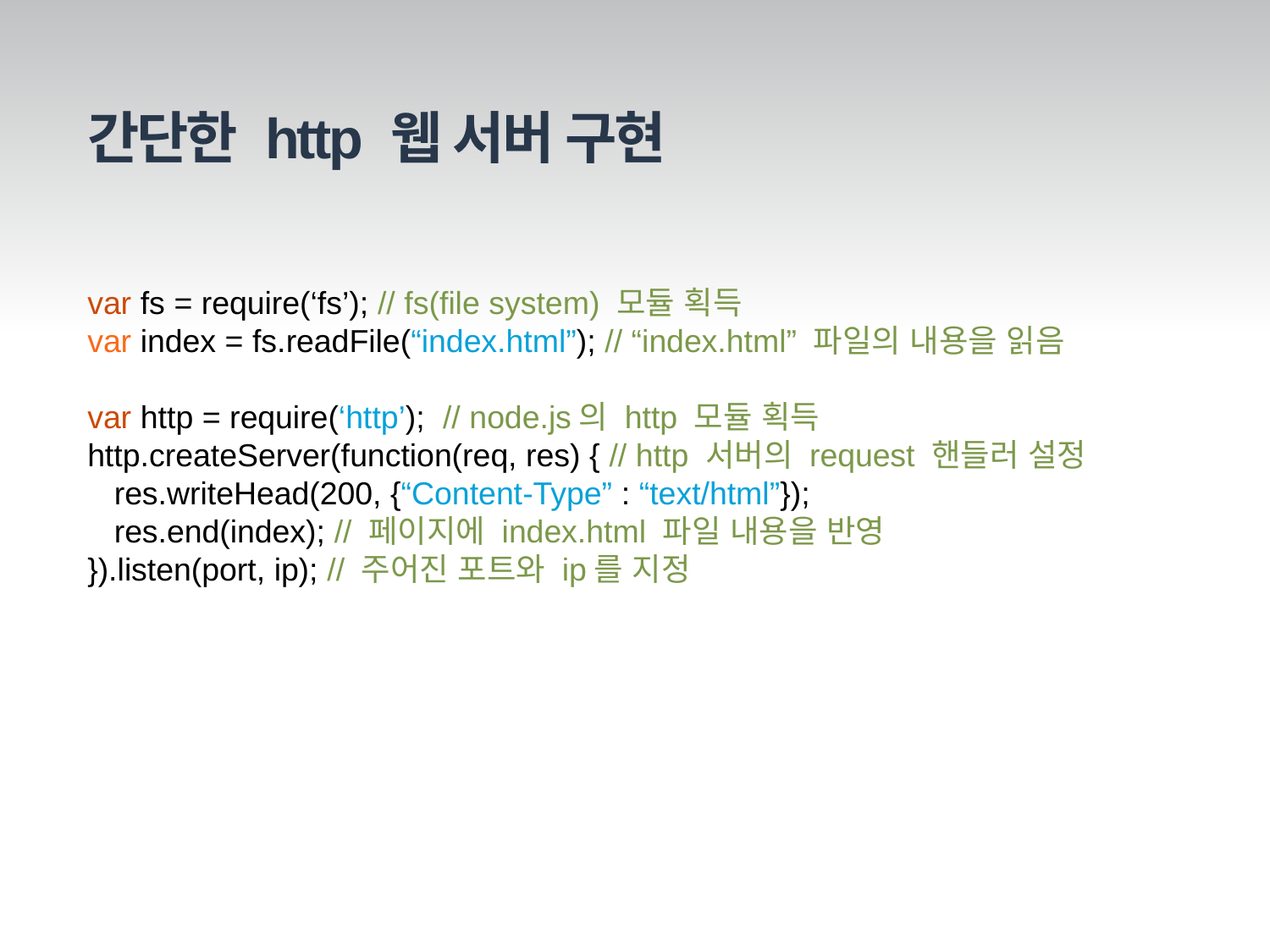

간단한 http 웹 서버 구현
var fs = require(‘fs’); // fs(file system) 모듈 획득
var index = fs.readFile(“index.html”); // “index.html” 파일의 내용을 읽음

var http = require(‘http’);  // node.js의 http 모듈 획득
http.createServer(function(req, res) { // http 서버의 request 핸들러 설정
   res.writeHead(200, {“Content-Type” : “text/html”});
   res.end(index); // 페이지에 index.html 파일 내용을 반영
}).listen(port, ip); // 주어진 포트와 ip를 지정